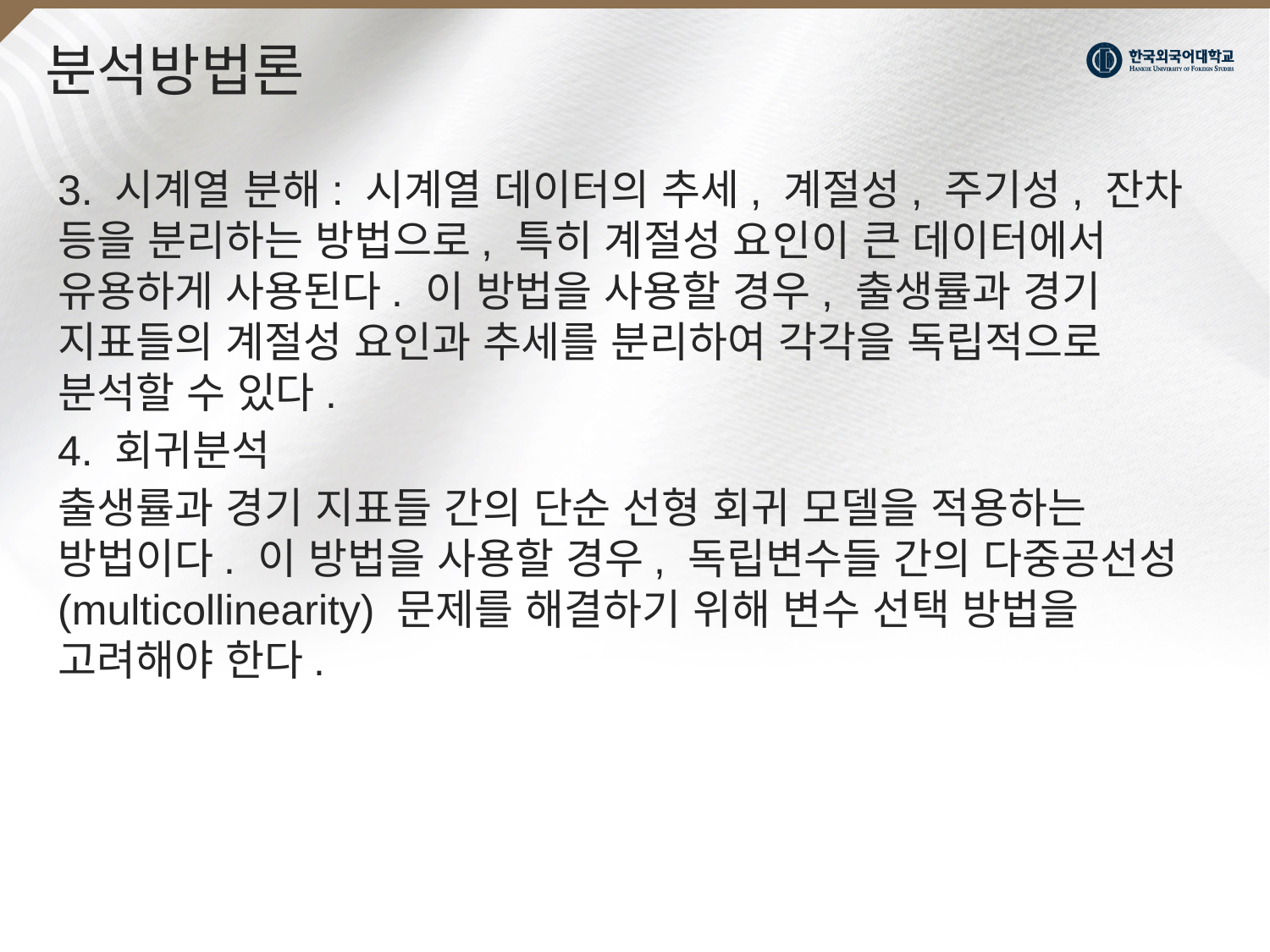

# 분석방법론
3. 시계열 분해: 시계열 데이터의 추세, 계절성, 주기성, 잔차 등을 분리하는 방법으로, 특히 계절성 요인이 큰 데이터에서 유용하게 사용된다. 이 방법을 사용할 경우, 출생률과 경기 지표들의 계절성 요인과 추세를 분리하여 각각을 독립적으로 분석할 수 있다.
4. 회귀분석
출생률과 경기 지표들 간의 단순 선형 회귀 모델을 적용하는 방법이다. 이 방법을 사용할 경우, 독립변수들 간의 다중공선성(multicollinearity) 문제를 해결하기 위해 변수 선택 방법을 고려해야 한다.